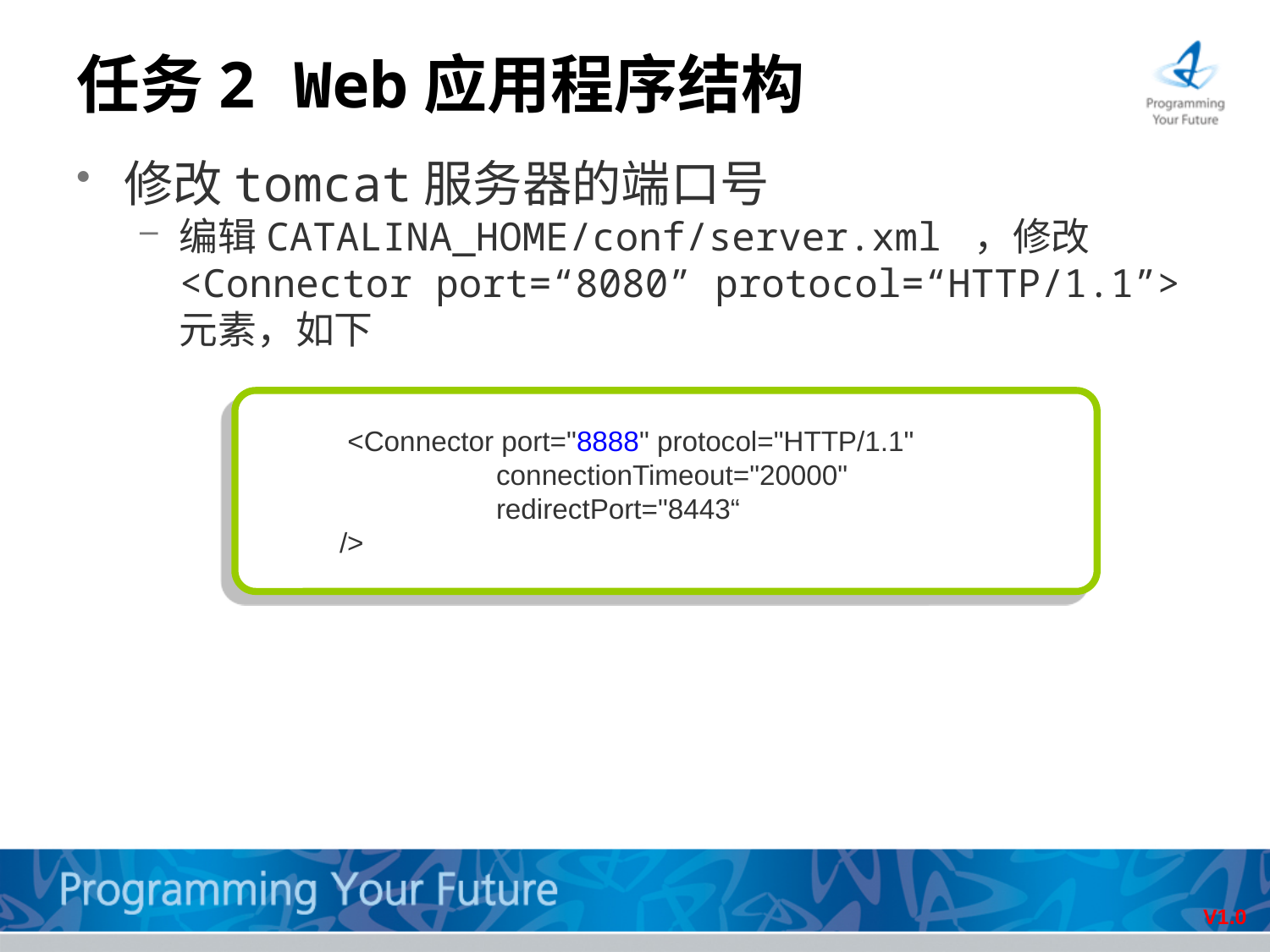

# 任务2 Web应用程序结构
修改tomcat服务器的端口号
编辑CATALINA_HOME/conf/server.xml ，修改<Connector port=“8080” protocol=“HTTP/1.1”>元素，如下

            <Connector port="8888" protocol="HTTP/1.1"
                               connectionTimeout="20000"
                               redirectPort="8443“
           />